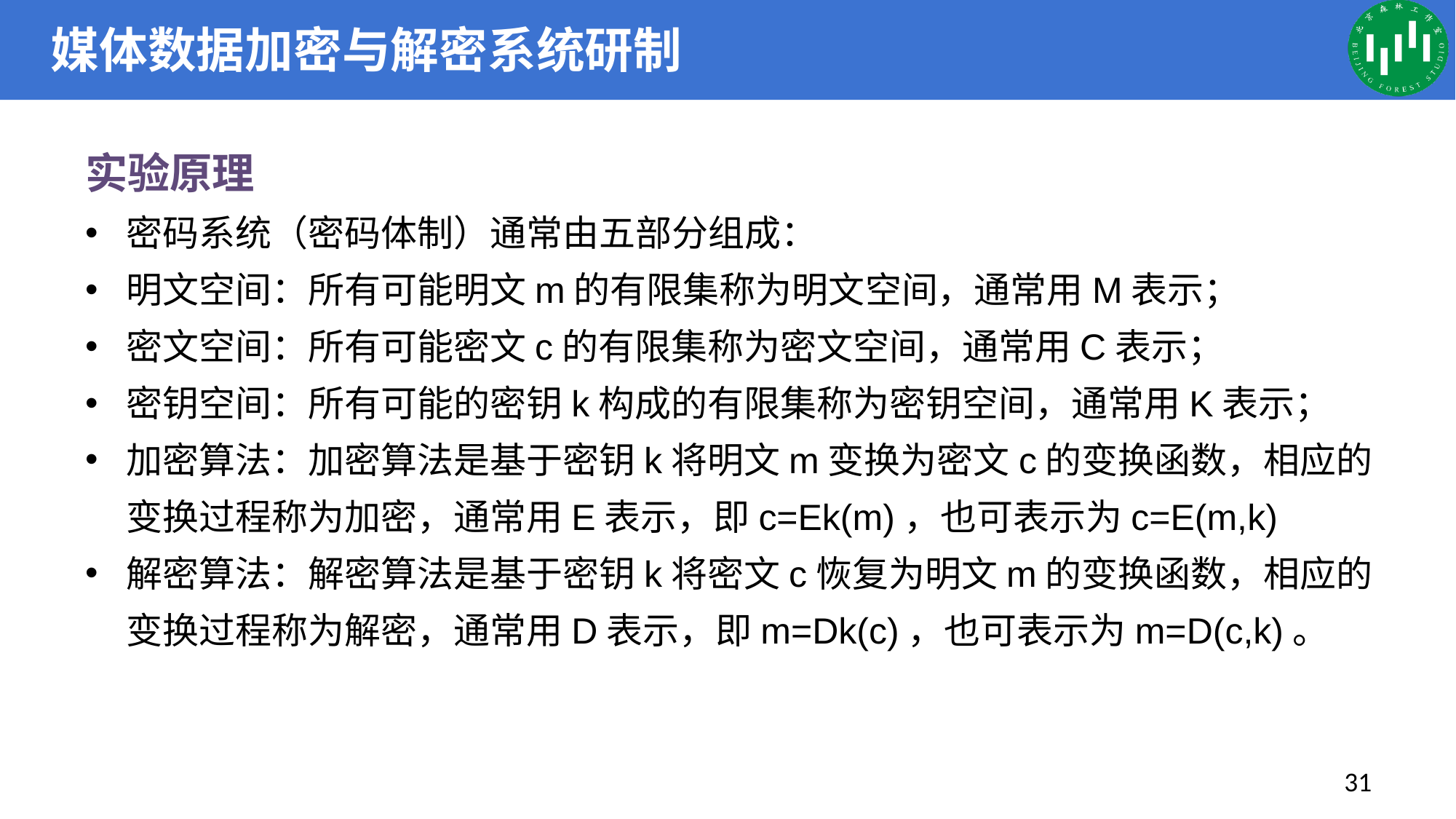

# 媒体数据加密与解密系统研制
实验原理
密码系统（密码体制）通常由五部分组成：
明文空间：所有可能明文m的有限集称为明文空间，通常用M表示；
密文空间：所有可能密文c的有限集称为密文空间，通常用C表示；
密钥空间：所有可能的密钥k构成的有限集称为密钥空间，通常用K表示；
加密算法：加密算法是基于密钥k将明文m变换为密文c的变换函数，相应的变换过程称为加密，通常用E表示，即c=Ek(m)，也可表示为c=E(m,k)
解密算法：解密算法是基于密钥k将密文c恢复为明文m的变换函数，相应的变换过程称为解密，通常用D表示，即m=Dk(c)，也可表示为m=D(c,k)。

31